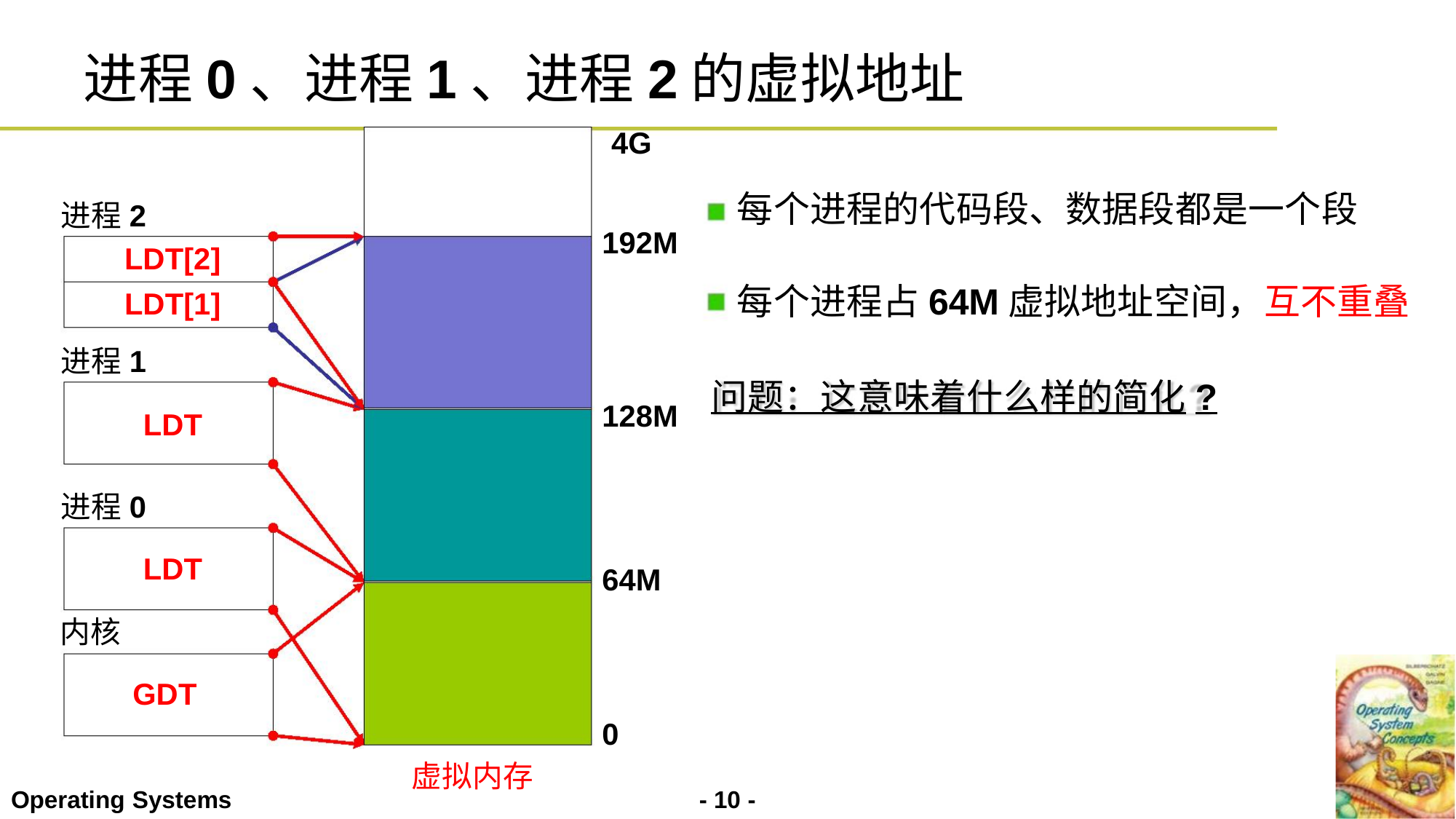

进程0、进程1、进程2的虚拟地址
4G

每个进程的代码段、数据段都是一个段
进程2
192M
128M
LDT[2]
LDT[1]
每个进程占64M虚拟地址空间，互不重叠
问题：这意味着什么样的简化?
进程1
LDT
LDT
进程0
64M
0
内核

GDT
虚拟内存
- 10 -
Operating Systems